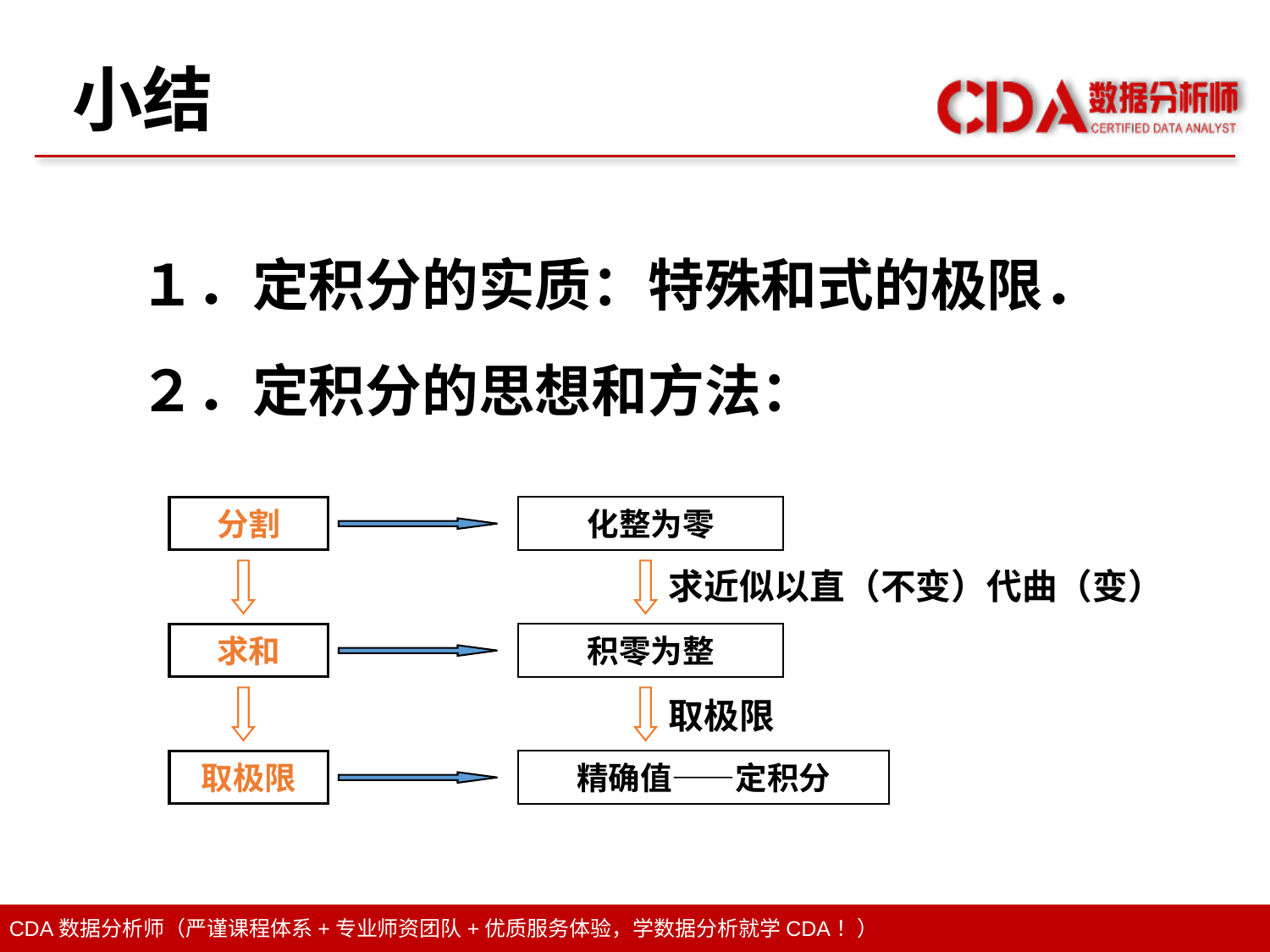

# 小结
１．定积分的实质：特殊和式的极限．
２．定积分的思想和方法：
分割
化整为零

求近似以直（不变）代曲（变）

求和
积零为整

取极限
取极限
精确值——定积分